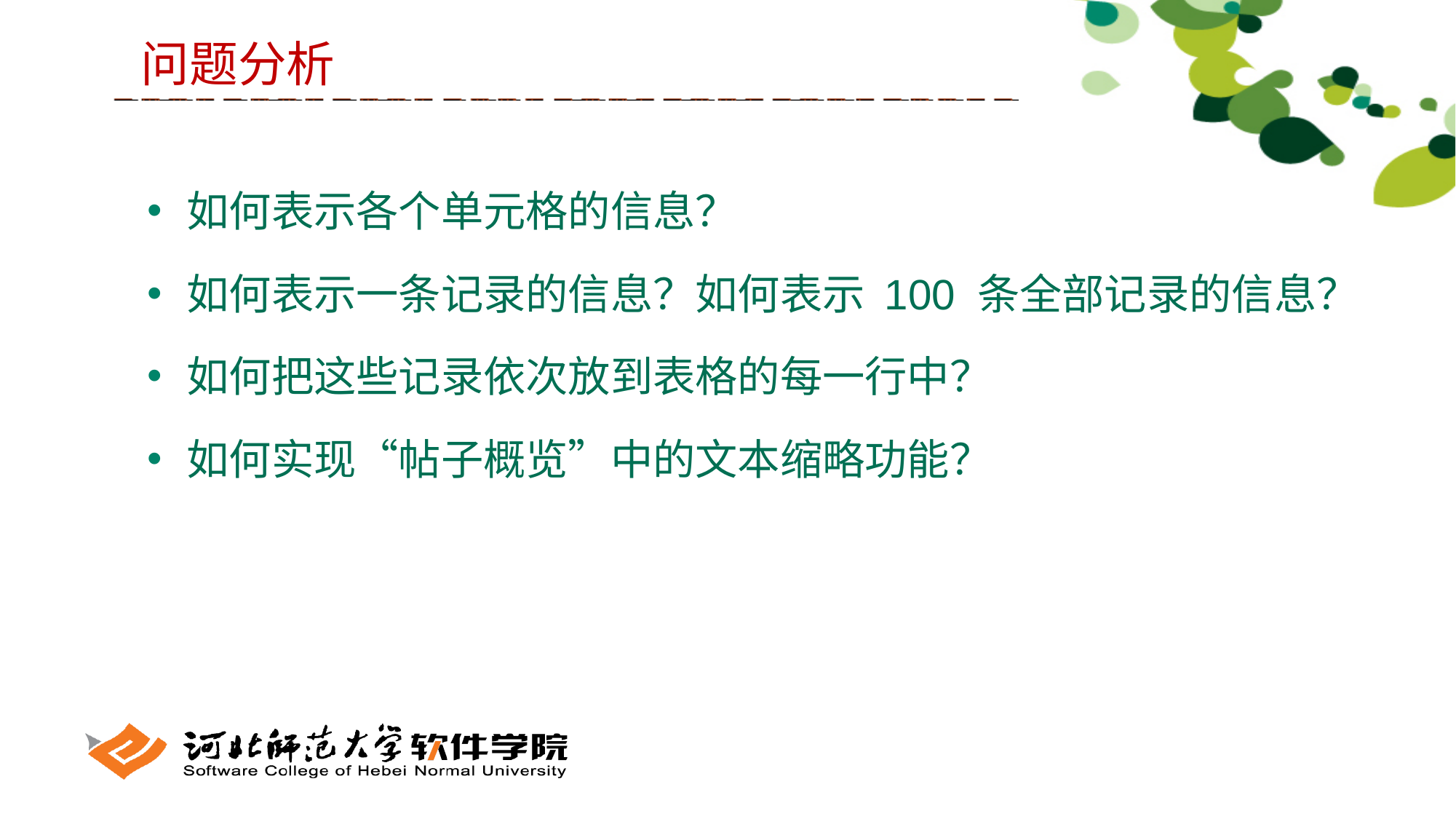

问题分析
 如何表示各个单元格的信息？
 如何表示一条记录的信息？如何表示 100 条全部记录的信息？
 如何把这些记录依次放到表格的每一行中？
 如何实现“帖子概览”中的文本缩略功能？